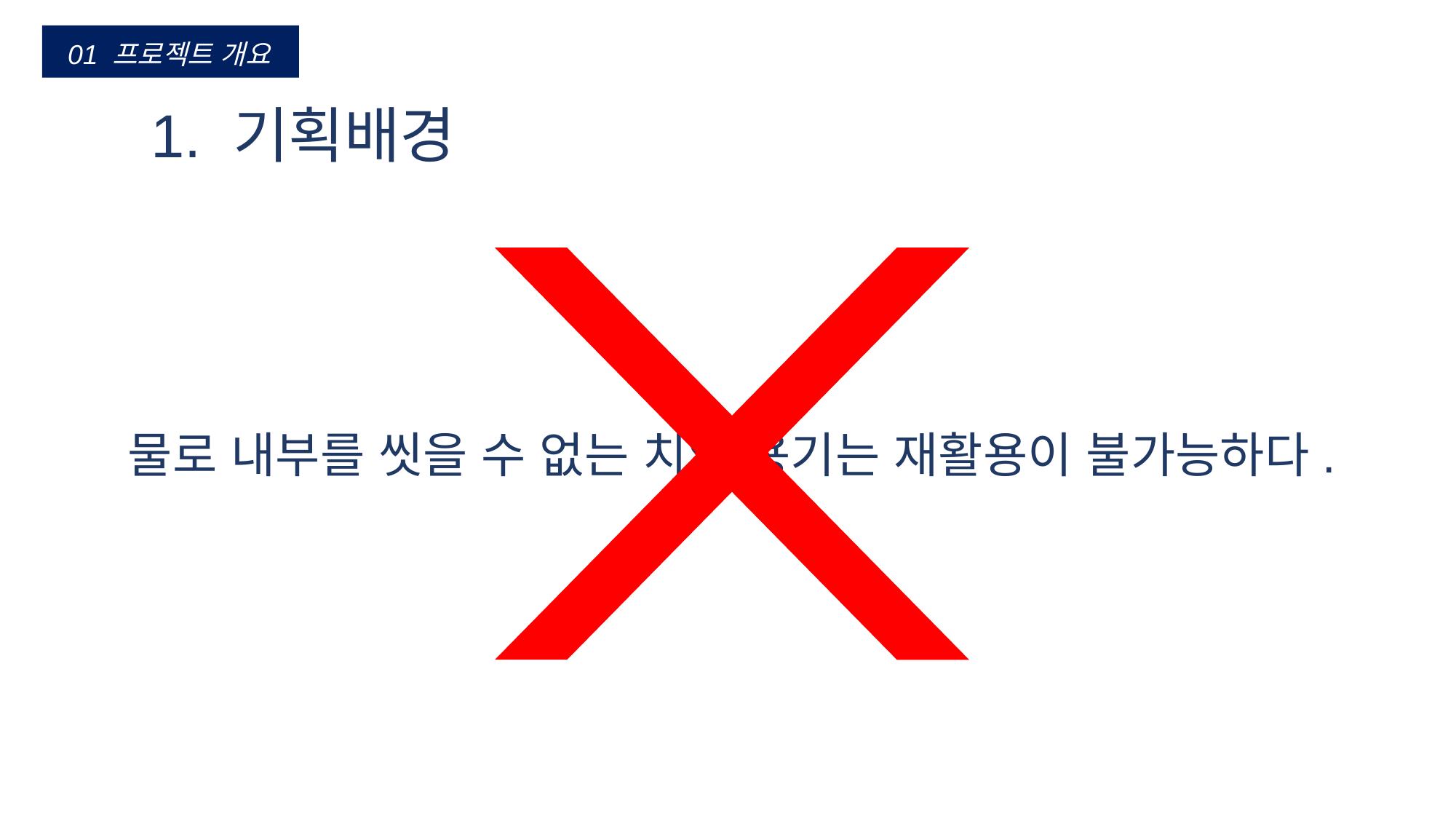

01 프로젝트 개요
  1. 기획배경

물로 내부를 씻을 수 없는 치약 용기는 재활용이 불가능하다.